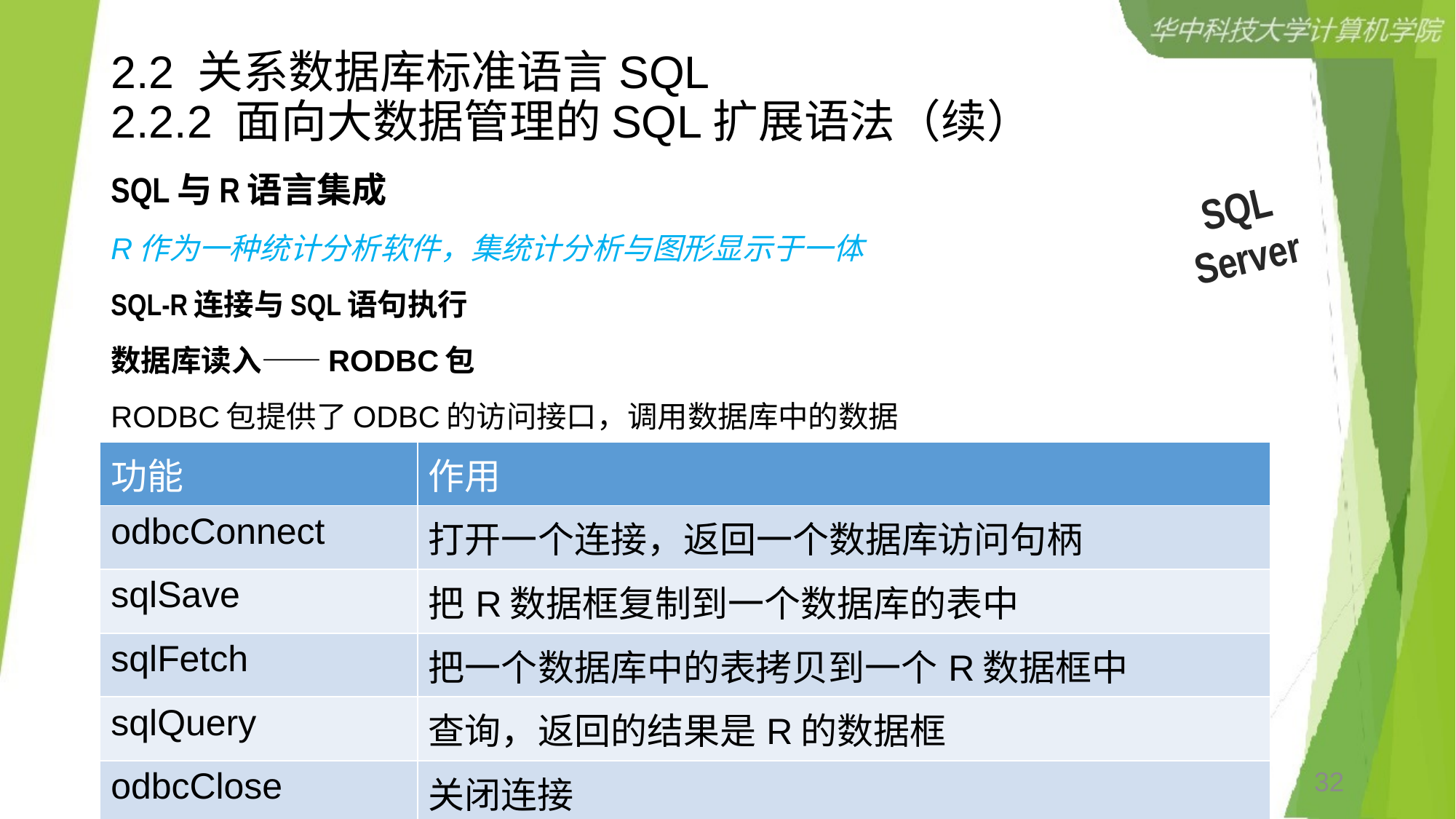

# 2.2 关系数据库标准语言SQL 2.2.2 面向大数据管理的SQL扩展语法（续）
SQL与R语言集成
R作为一种统计分析软件，集统计分析与图形显示于一体
SQL-R连接与SQL语句执行
数据库读入——RODBC包
RODBC包提供了ODBC的访问接口，调用数据库中的数据
SQL Server
| 功能 | 作用 |
| --- | --- |
| odbcConnect | 打开一个连接，返回一个数据库访问句柄 |
| sqlSave | 把R数据框复制到一个数据库的表中 |
| sqlFetch | 把一个数据库中的表拷贝到一个R数据框中 |
| sqlQuery | 查询，返回的结果是R的数据框 |
| odbcClose | 关闭连接 |
32